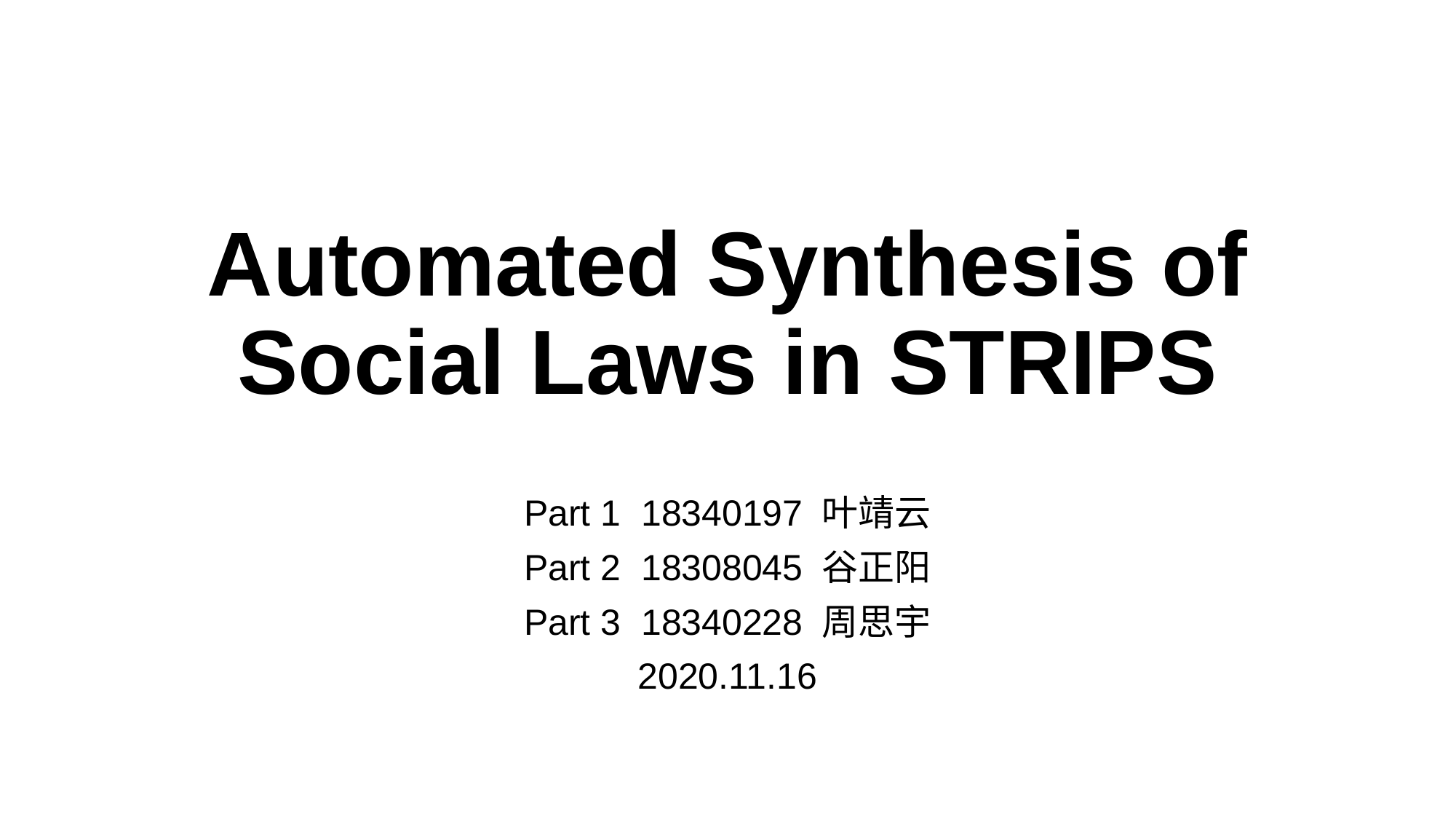

# Automated Synthesis of Social Laws in STRIPS

Part 1  18340197 叶靖云
Part 2  18308045 谷正阳
Part 3  18340228 周思宇
2020.11.16